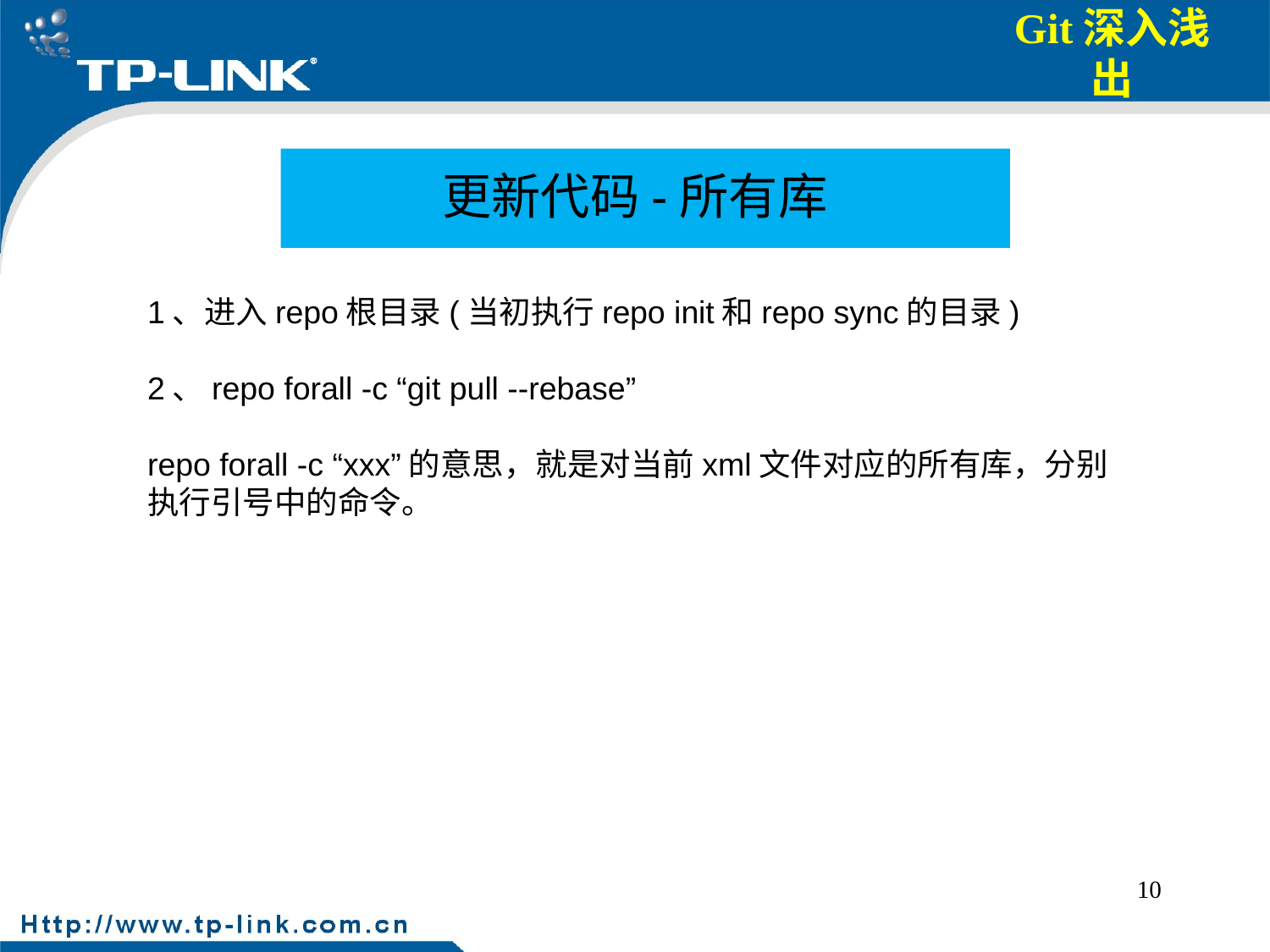

更新代码-所有库
1、进入repo根目录(当初执行repo init和repo sync的目录)

2、repo forall -c “git pull --rebase”

repo forall -c “xxx”的意思，就是对当前xml文件对应的所有库，分别执行引号中的命令。
10